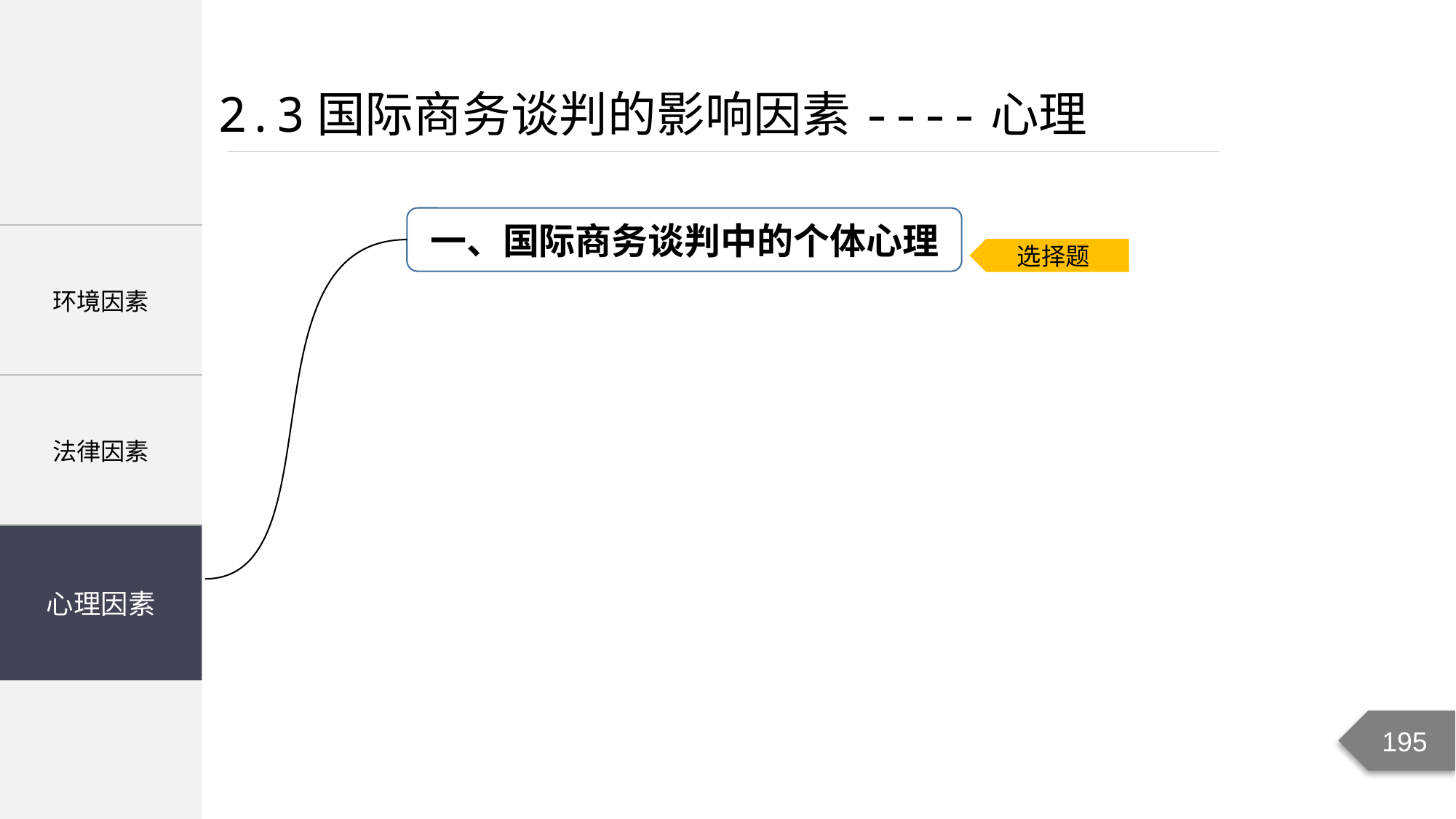

2.3国际商务谈判的影响因素----心理
一、国际商务谈判中的个体心理
| 环境因素 |
| --- |
| 法律因素 |
| 心理因素 |
选择题
心理因素

195